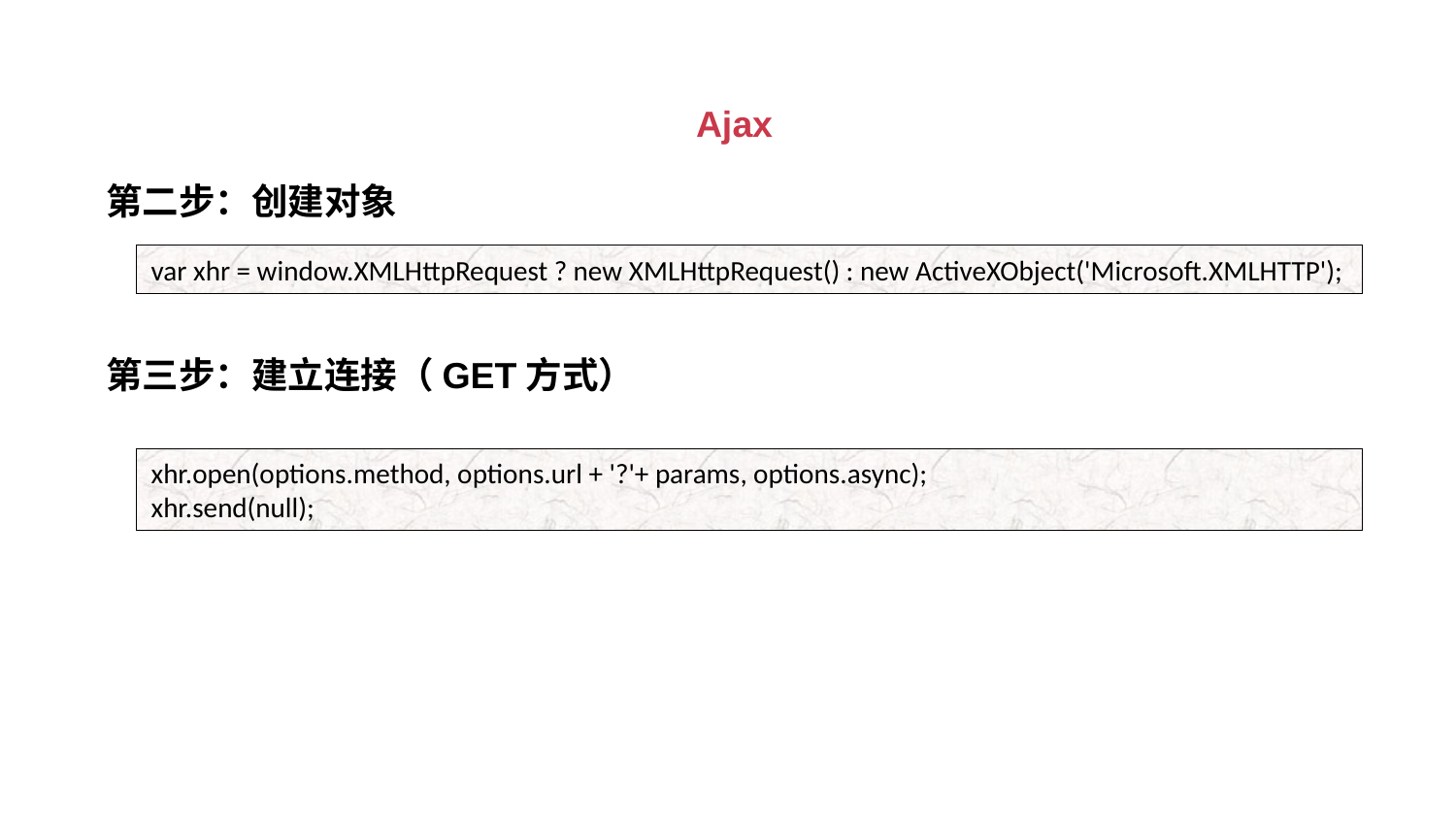

Ajax
第二步：创建对象
var xhr = window.XMLHttpRequest ? new XMLHttpRequest() : new ActiveXObject('Microsoft.XMLHTTP');
第三步：建立连接（GET方式）
xhr.open(options.method, options.url + '?'+ params, options.async);
xhr.send(null);